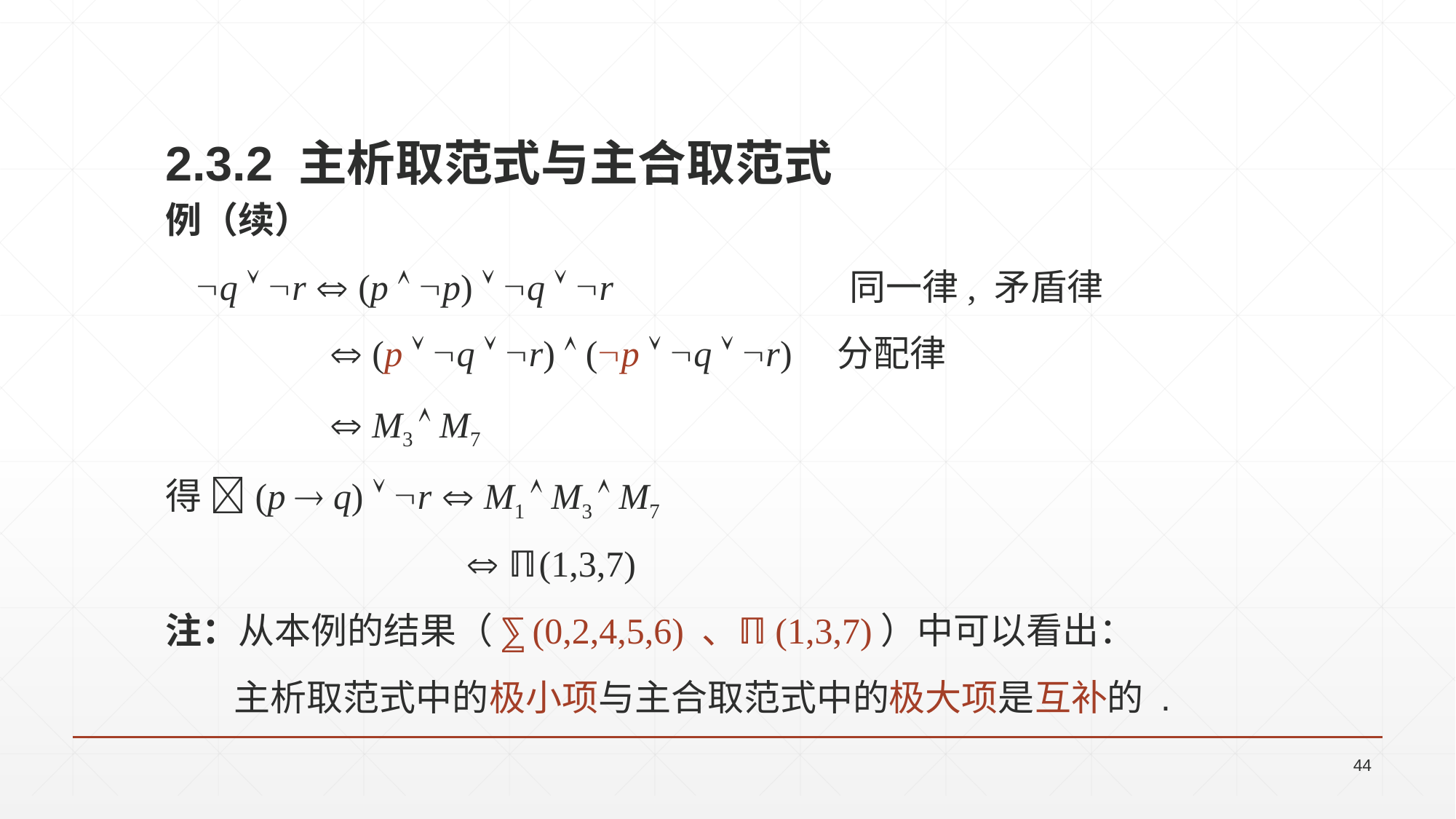

2.3.2 主析取范式与主合取范式
例（续）
   ¬q ∨ ¬r ⇔ (p ∧ ¬p) ∨ ¬q ∨ ¬r                         同一律, 矛盾律
                  ⇔ (p ∨ ¬q ∨ ¬r) ∧ (¬p ∨ ¬q ∨ ¬r)    分配律
                  ⇔ M3 ∧ M7
得 ¬(p → q) ∨ ¬r ⇔ M1 ∧ M3 ∧ M7
			      ⇔ ℿ(1,3,7)
注：从本例的结果（ ⅀(0,2,4,5,6) 、ℿ(1,3,7)）中可以看出：
	    主析取范式中的极小项与主合取范式中的极大项是互补的 .
44